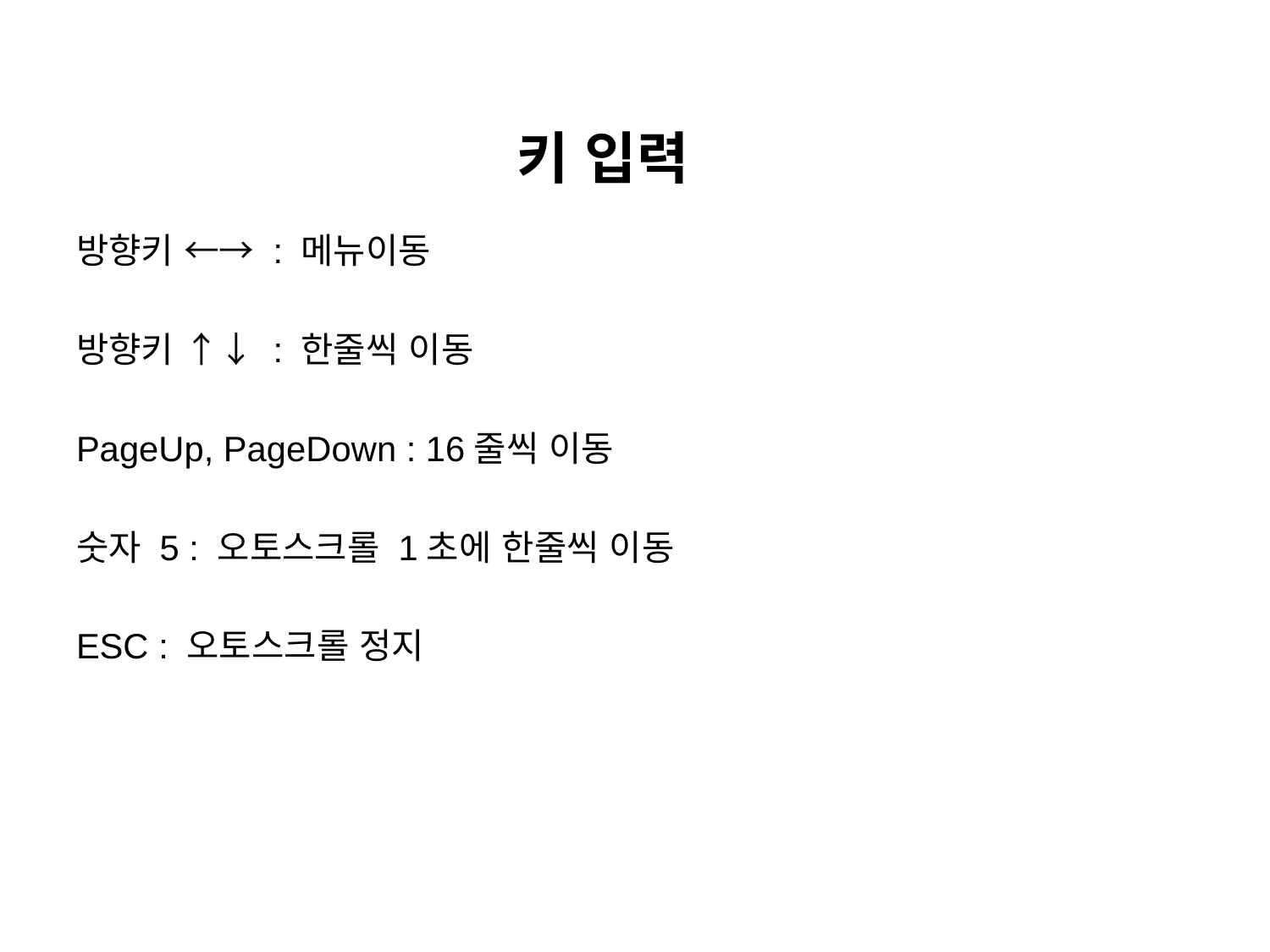

키 입력
방향키 ←→ : 메뉴이동

방향키 ↑↓ : 한줄씩 이동

PageUp, PageDown : 16줄씩 이동

숫자 5 : 오토스크롤 1초에 한줄씩 이동

ESC : 오토스크롤 정지